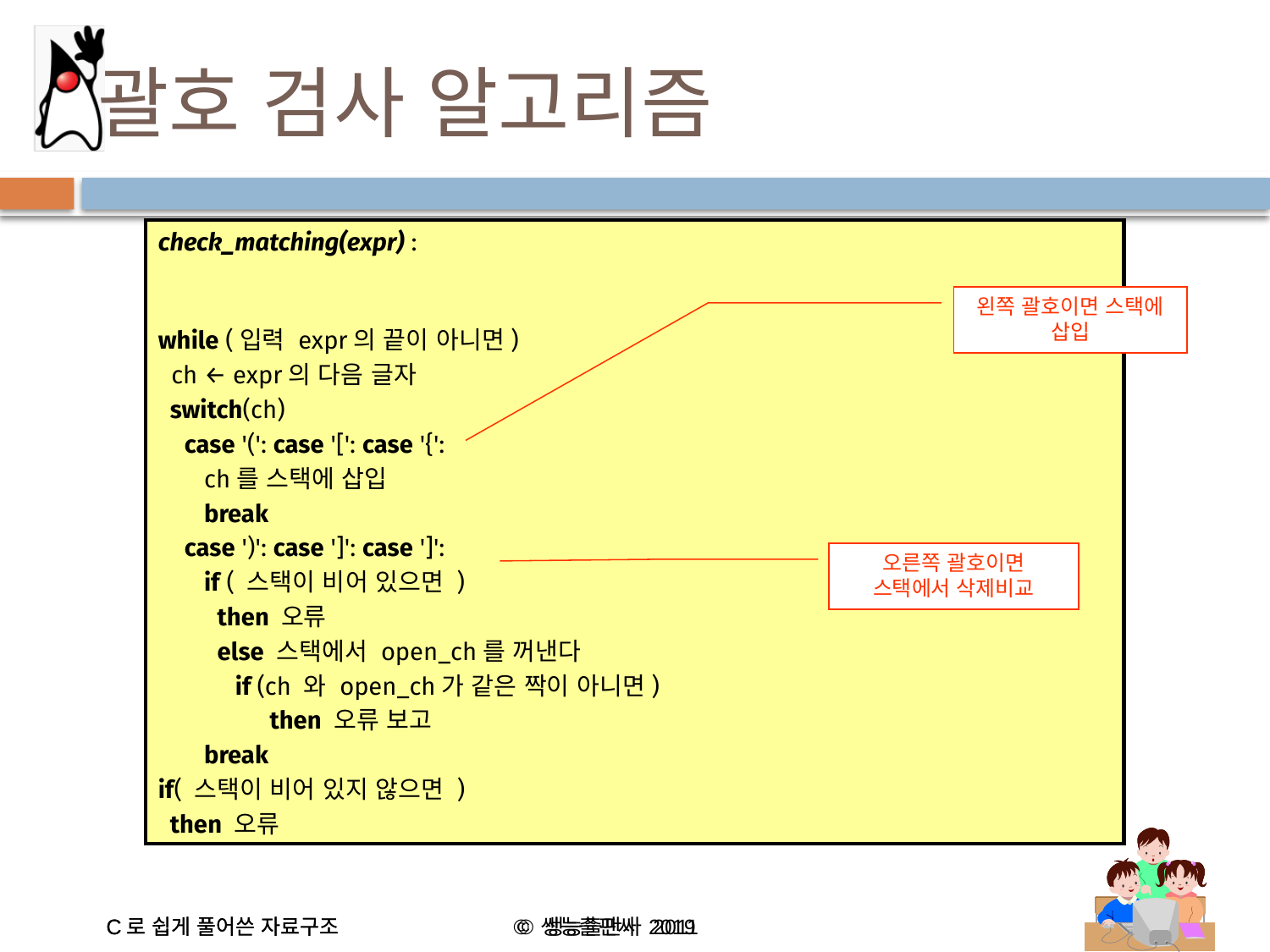

# 괄호 검사 알고리즘
check_matching(expr) :

while (입력 expr의 끝이 아니면)
  ch ← expr의 다음 글자
  switch(ch)
    case '(': case '[': case '{':
       ch를 스택에 삽입
       break
    case ')': case ']': case ']':
       if ( 스택이 비어 있으면 )
         then 오류
         else 스택에서 open_ch를 꺼낸다
             if (ch 와 open_ch가 같은 짝이 아니면)
                 then 오류 보고
       break
if( 스택이 비어 있지 않으면 )
  then 오류
왼쪽 괄호이면 스택에 삽입
오른쪽 괄호이면 스택에서 삭제비교